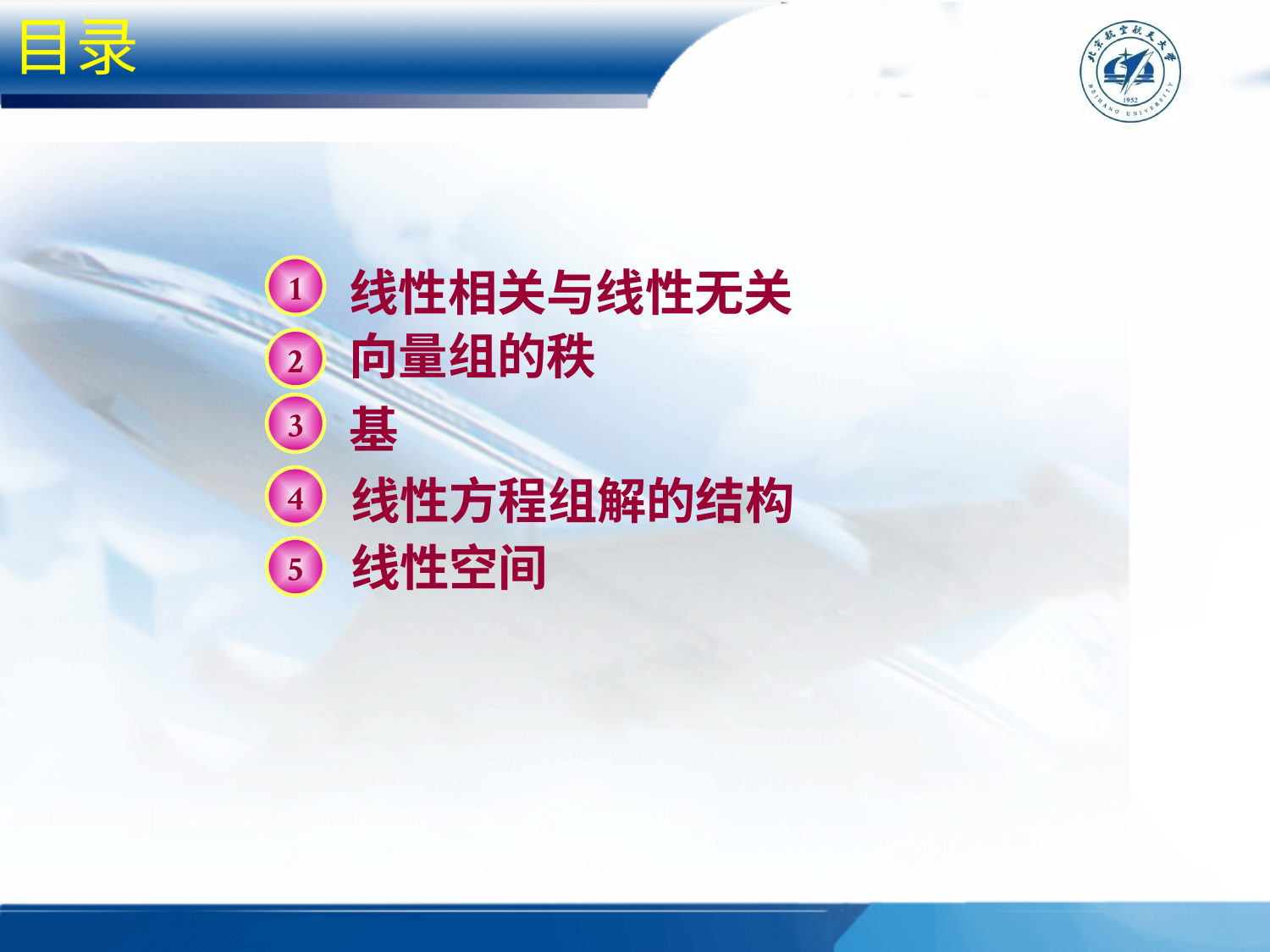

目录
线性相关与线性无关
1
向量组的秩
2
基
3
线性方程组解的结构
4
线性空间
5